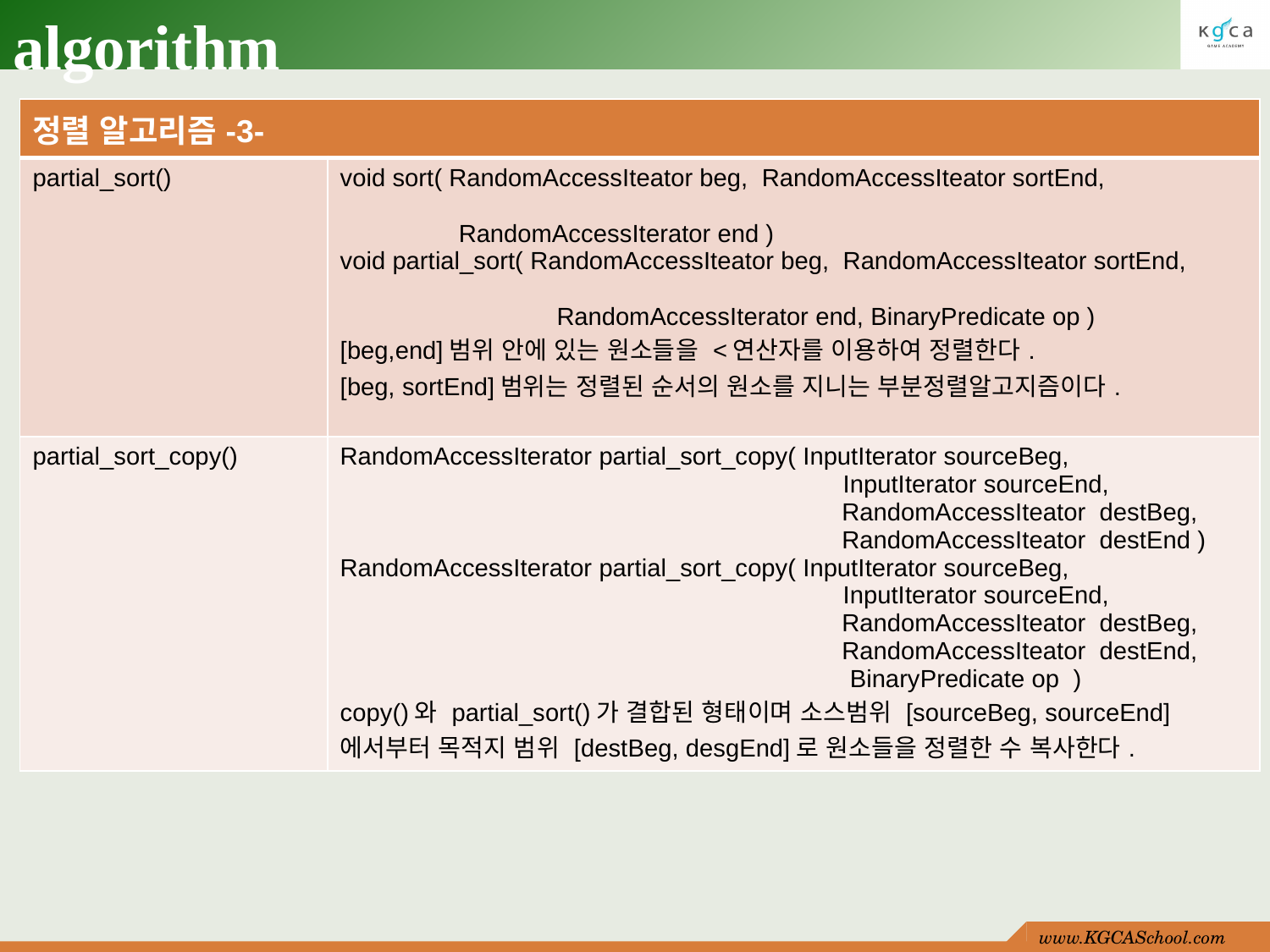

# algorithm
| 정렬 알고리즘-3- |  |
| --- | --- |
| partial\_sort() | void sort( RandomAccessIteator beg, RandomAccessIteator sortEnd, RandomAccessIterator end ) void partial\_sort( RandomAccessIteator beg, RandomAccessIteator sortEnd, RandomAccessIterator end, BinaryPredicate op ) [beg,end]범위 안에 있는 원소들을 <연산자를 이용하여 정렬한다. [beg, sortEnd]범위는 정렬된 순서의 원소를 지니는 부분정렬알고지즘이다. |
| partial\_sort\_copy() | RandomAccessIterator partial\_sort\_copy( InputIterator sourceBeg, InputIterator sourceEnd, RandomAccessIteator destBeg, RandomAccessIteator destEnd ) RandomAccessIterator partial\_sort\_copy( InputIterator sourceBeg, InputIterator sourceEnd, RandomAccessIteator destBeg, RandomAccessIteator destEnd, BinaryPredicate op ) copy()와 partial\_sort()가 결합된 형태이며 소스범위 [sourceBeg, sourceEnd]에서부터 목적지 범위 [destBeg, desgEnd]로 원소들을 정렬한 수 복사한다. |